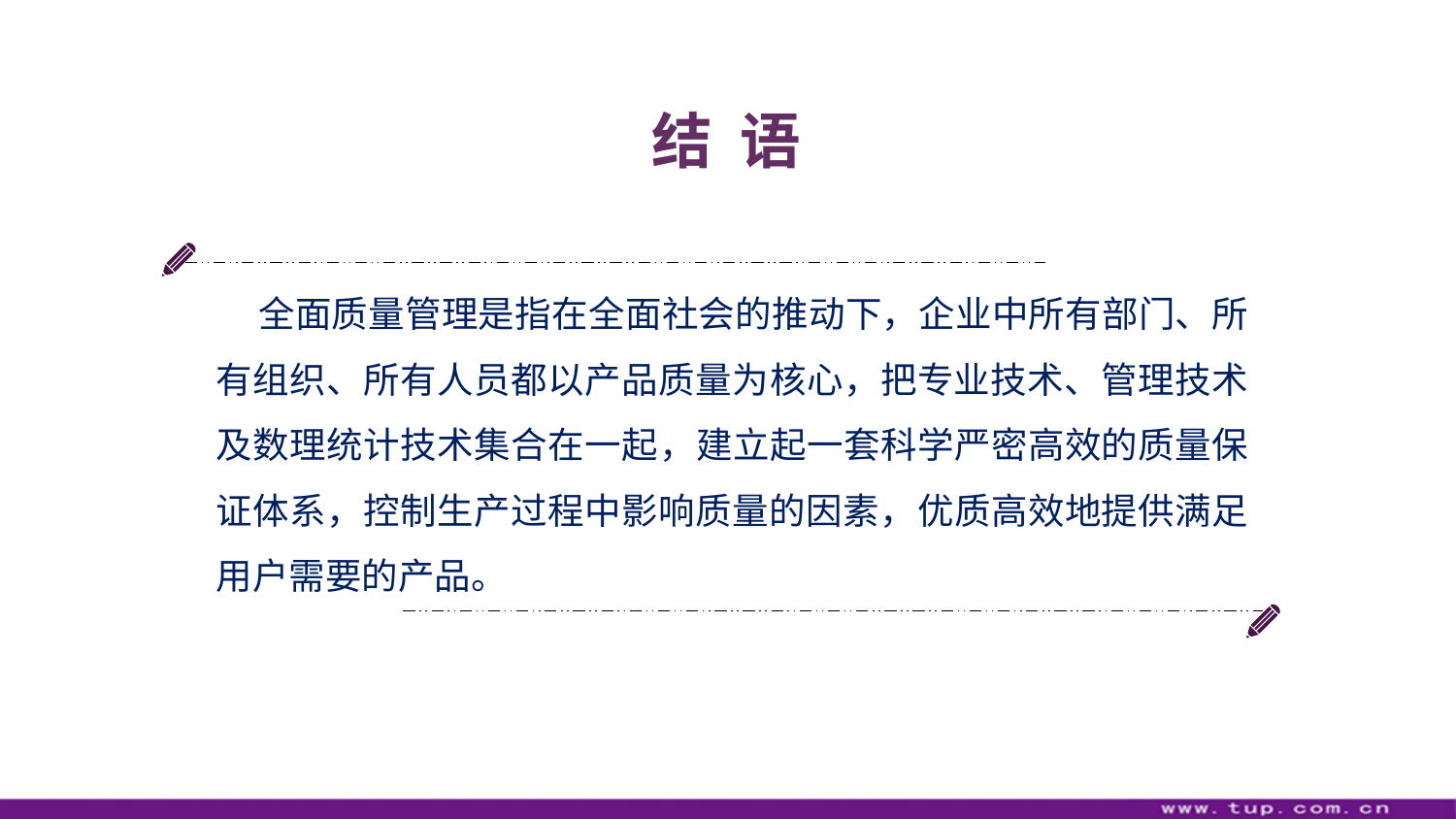

结  语

全面质量管理是指在全面社会的推动下，企业中所有部门、所有组织、所有人员都以产品质量为核心，把专业技术、管理技术及数理统计技术集合在一起，建立起一套科学严密高效的质量保证体系，控制生产过程中影响质量的因素，优质高效地提供满足用户需要的产品。